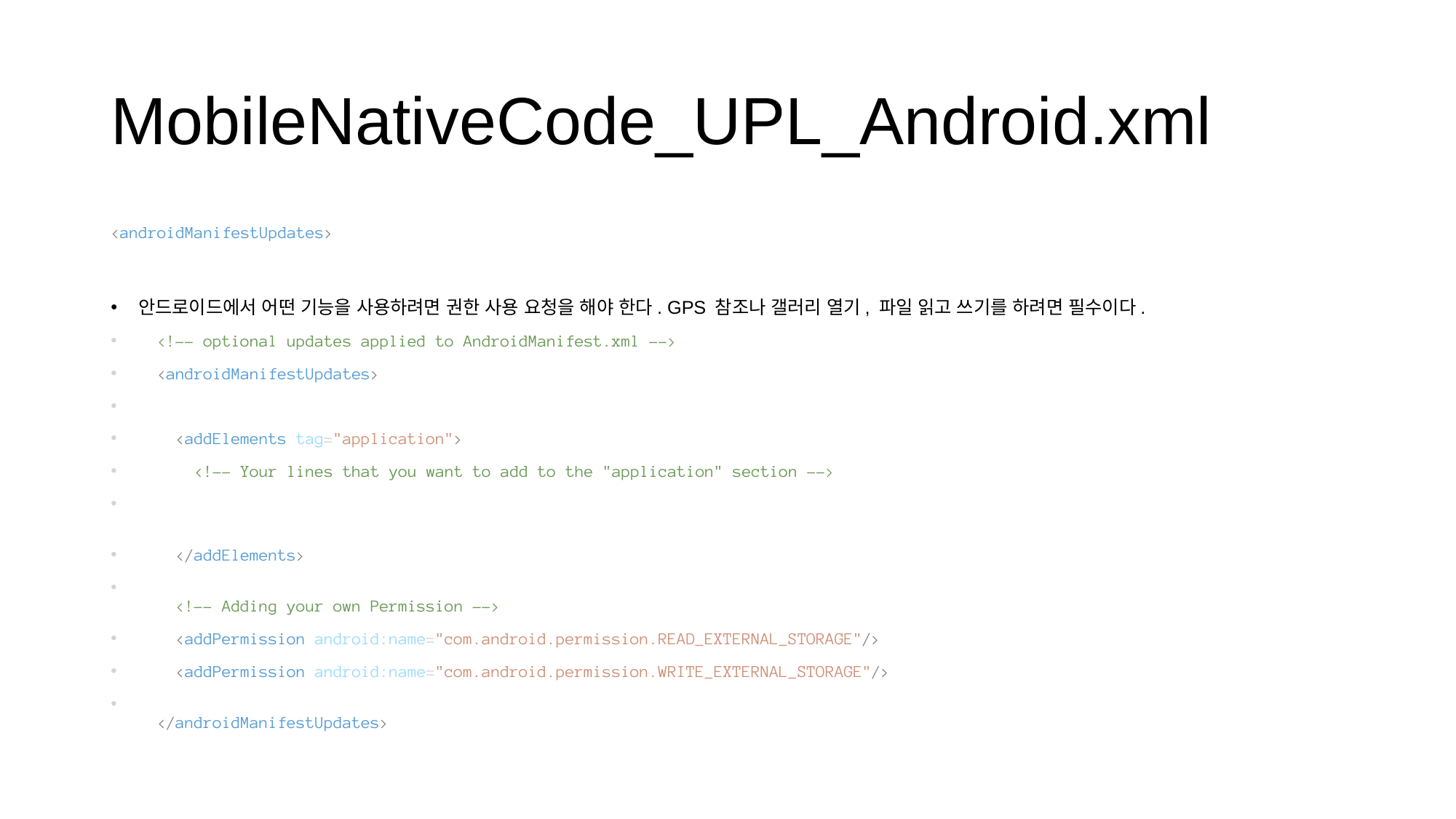

# MobileNativeCode_UPL_Android.xml
<androidManifestUpdates>

안드로이드에서 어떤 기능을 사용하려면 권한 사용 요청을 해야 한다. GPS 참조나 갤러리 열기, 파일 읽고 쓰기를 하려면 필수이다.
  <!-- optional updates applied to AndroidManifest.xml -->
  <androidManifestUpdates>

    <addElements tag="application">
      <!-- Your lines that you want to add to the "application" section -->

    </addElements>
    <!-- Adding your own Permission -->
    <addPermission android:name="com.android.permission.READ_EXTERNAL_STORAGE"/>
    <addPermission android:name="com.android.permission.WRITE_EXTERNAL_STORAGE"/>
  </androidManifestUpdates>